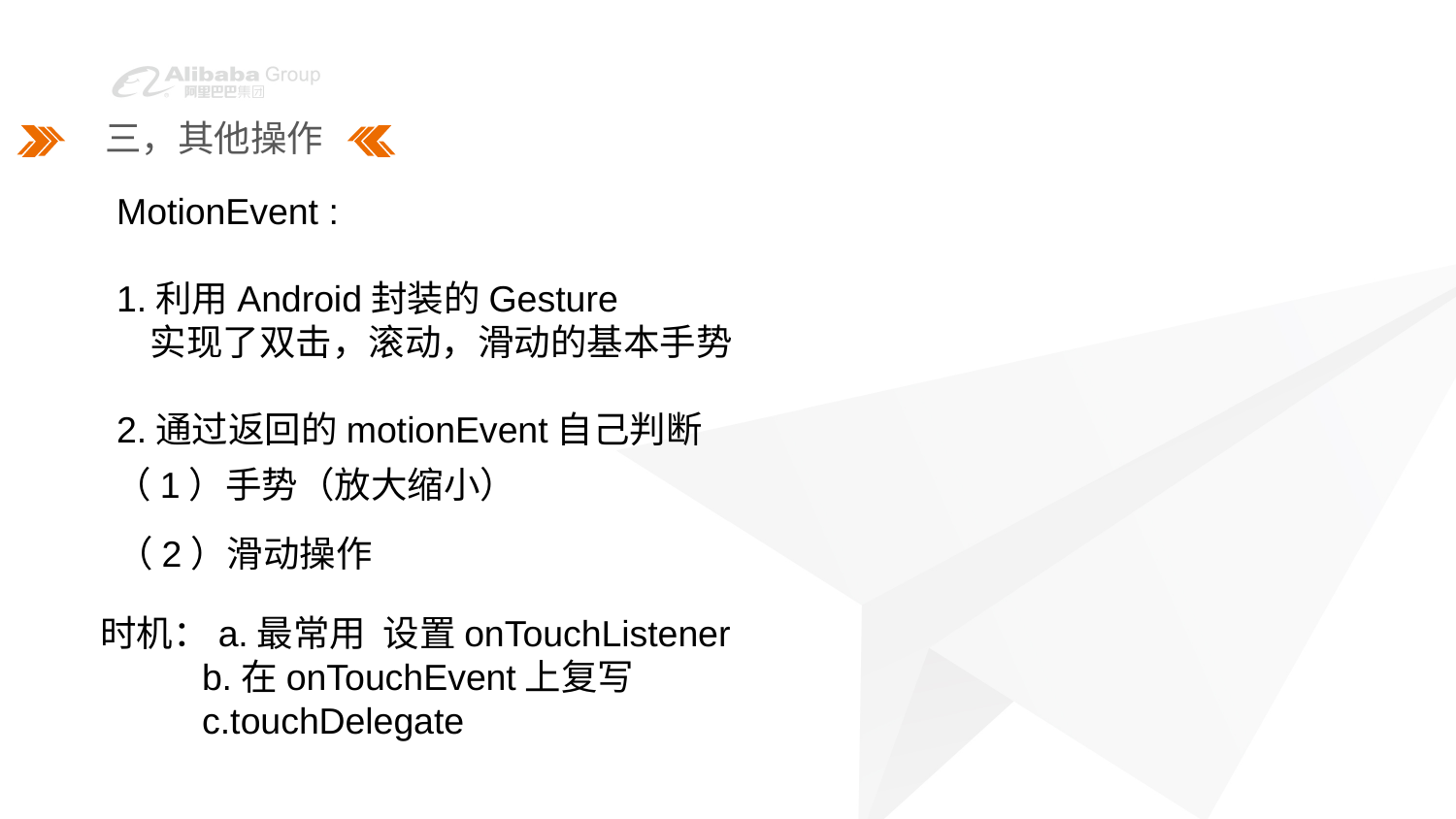

三，其他操作

MotionEvent :

1.利用Android封装的Gesture
   实现了双击，滚动，滑动的基本手势

2.通过返回的motionEvent自己判断
（1）手势（放大缩小）
（2）滑动操作
时机：a.最常用  设置onTouchListener
          b.在onTouchEvent上复写
          c.touchDelegate